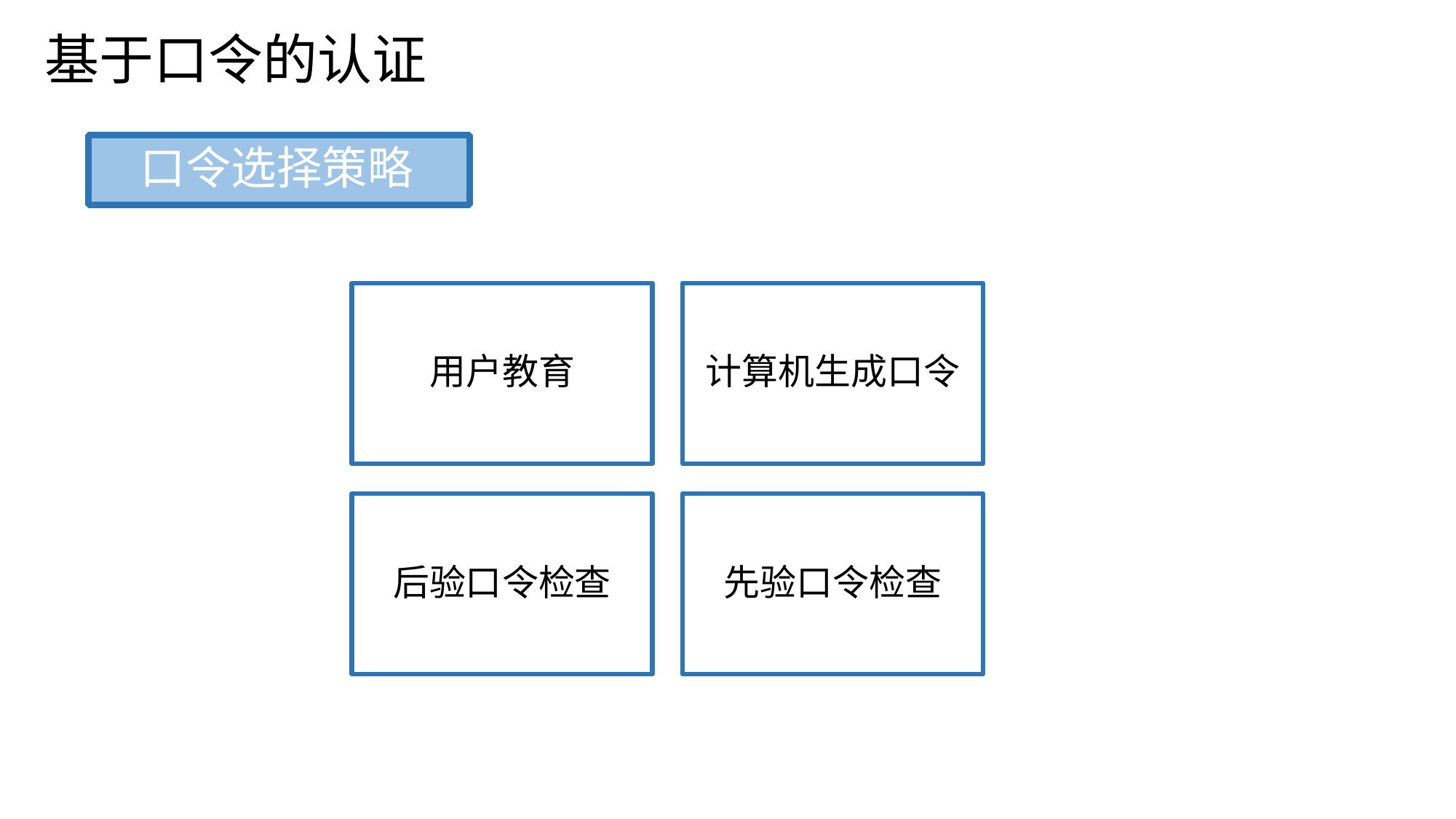

基于口令的认证
口令选择策略
用户教育
计算机生成口令
后验口令检查
先验口令检查